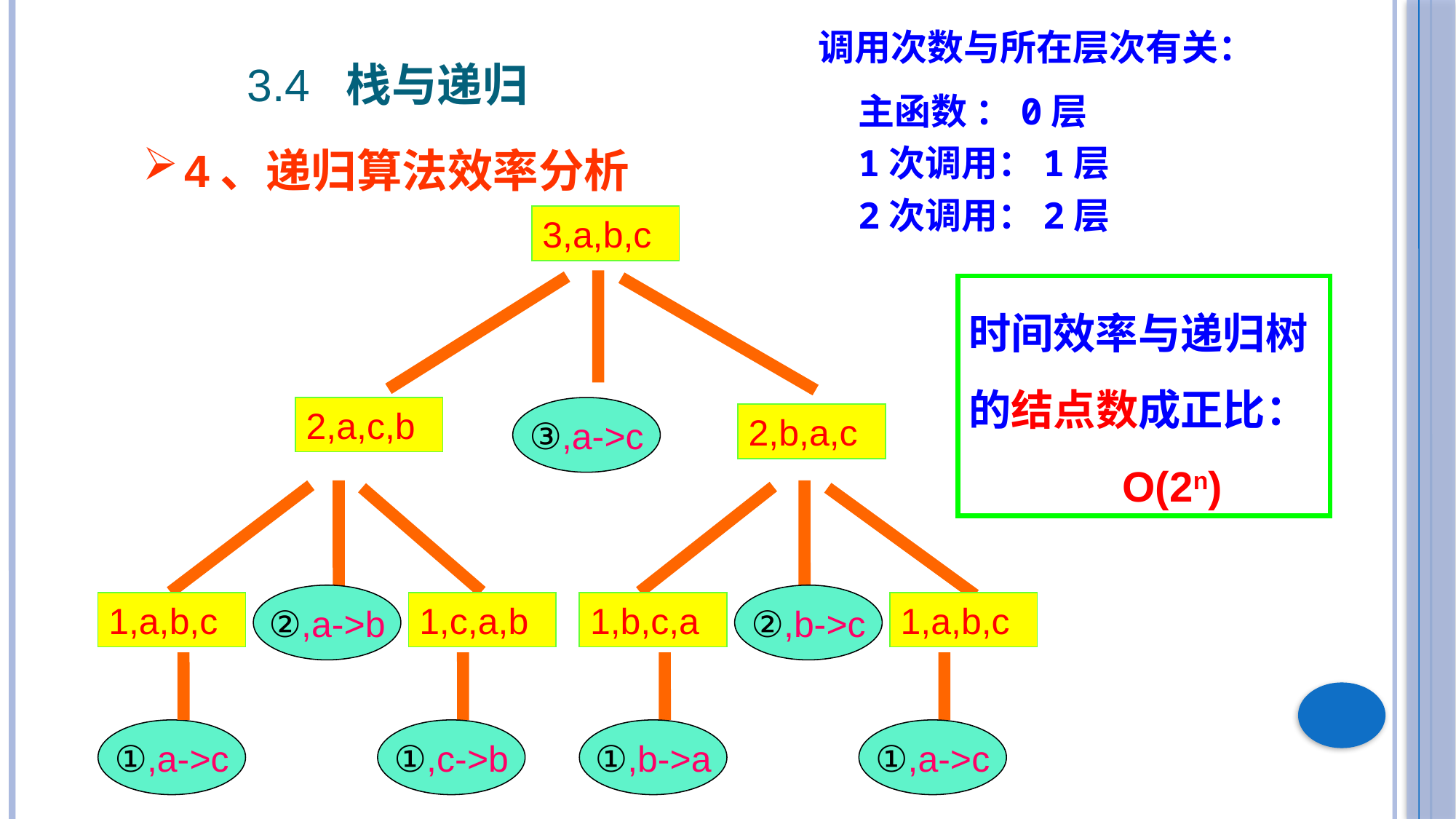

调用次数与所在层次有关：
3.4  栈与递归
主函数 ：0层
1次调用：1层
2次调用：2层
4、递归算法效率分析
3,a,b,c

2,a,c,b
2,b,a,c
③,a->c
时间效率与递归树的结点数成正比：
             O(2n)

②,a->b
②,b->c
1,a,b,c
1,c,a,b
1,b,c,a
1,a,b,c

①,c->b
①,b->a
①,a->c
①,a->c